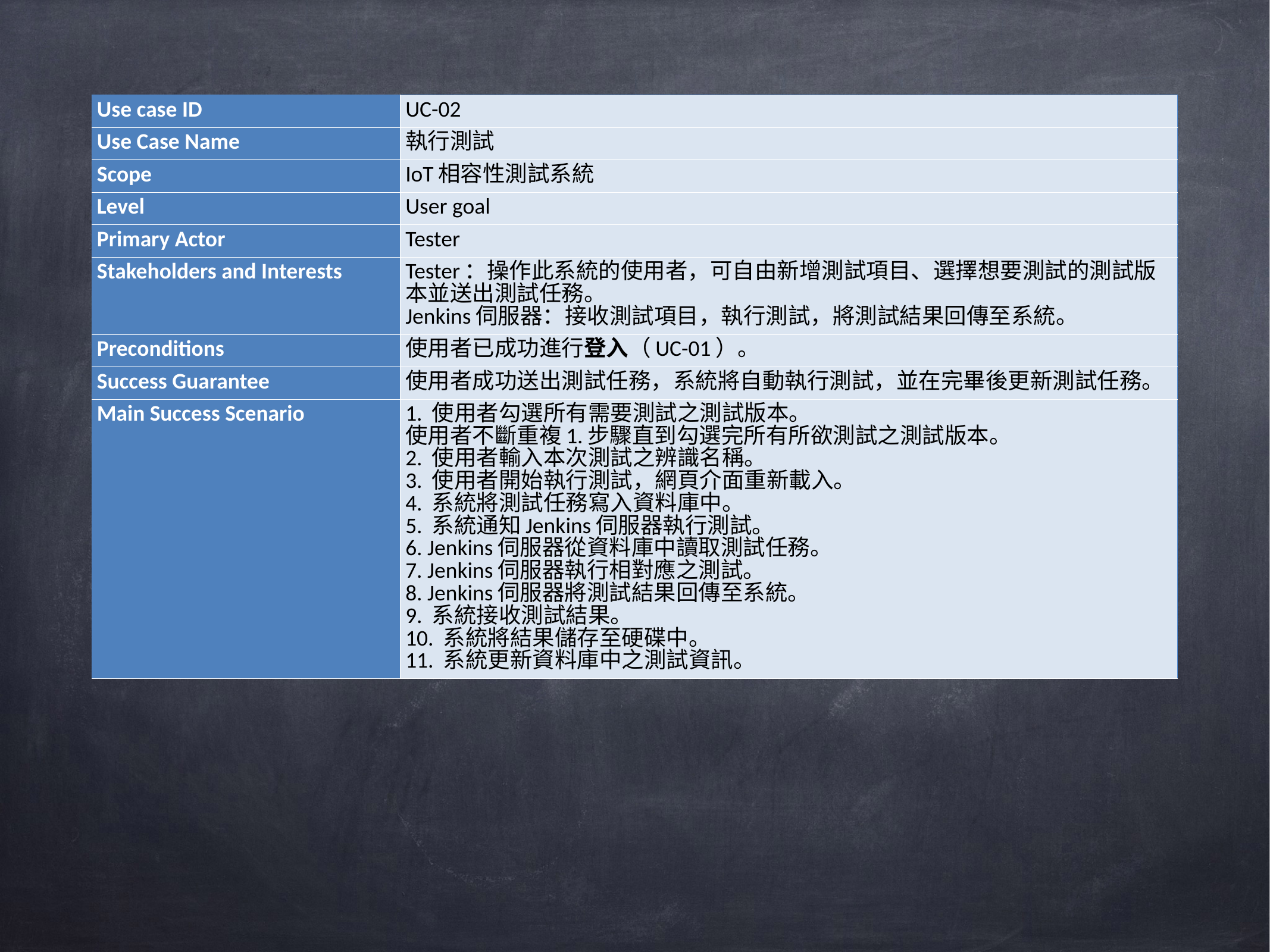

| Use case ID | UC-02 |
| --- | --- |
| Use Case Name | 執行測試 |
| Scope | IoT相容性測試系統 |
| Level | User goal |
| Primary Actor | Tester |
| Stakeholders and Interests | Tester：操作此系統的使用者，可自由新增測試項目、選擇想要測試的測試版本並送出測試任務。 Jenkins伺服器：接收測試項目，執行測試，將測試結果回傳至系統。 |
| Preconditions | 使用者已成功進行登入（UC-01）。 |
| Success Guarantee | 使用者成功送出測試任務，系統將自動執行測試，並在完畢後更新測試任務。 |
| Main Success Scenario | 1. 使用者勾選所有需要測試之測試版本。 使用者不斷重複1.步驟直到勾選完所有所欲測試之測試版本。 2. 使用者輸入本次測試之辨識名稱。 3. 使用者開始執行測試，網頁介面重新載入。 4. 系統將測試任務寫入資料庫中。 5. 系統通知Jenkins伺服器執行測試。 6. Jenkins伺服器從資料庫中讀取測試任務。 7. Jenkins伺服器執行相對應之測試。 8. Jenkins伺服器將測試結果回傳至系統。 9. 系統接收測試結果。 10. 系統將結果儲存至硬碟中。 11. 系統更新資料庫中之測試資訊。 |
9